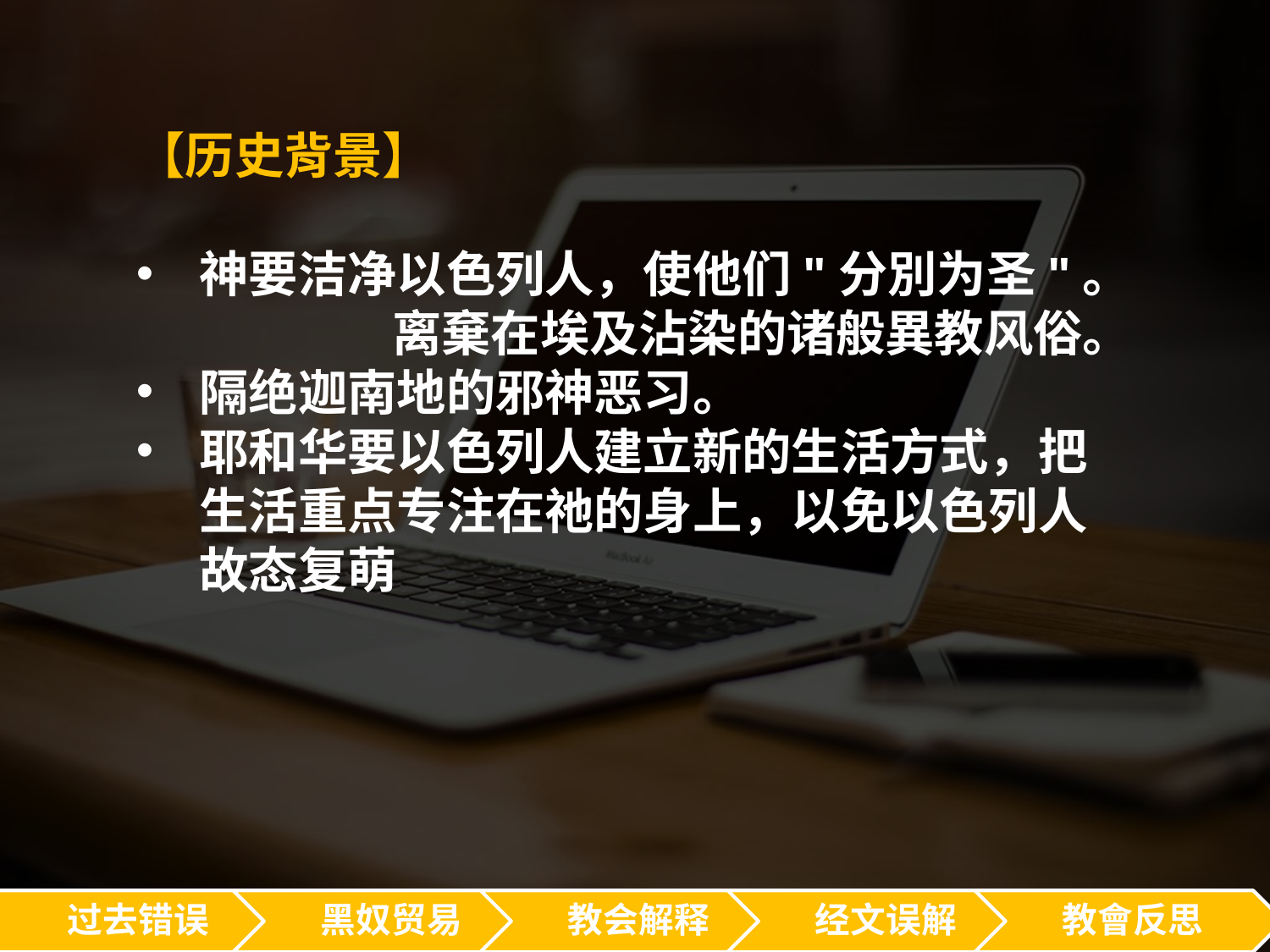

【历史背景】

神要洁净以色列人，使他们"分別为圣"。               离棄在埃及沾染的诸般異教风俗。
隔绝迦南地的邪神恶习。
耶和华要以色列人建立新的生活方式，把生活重点专注在祂的身上，以免以色列人故态复萌

过去错误
黑奴贸易
教会解释
经文误解
教會反思